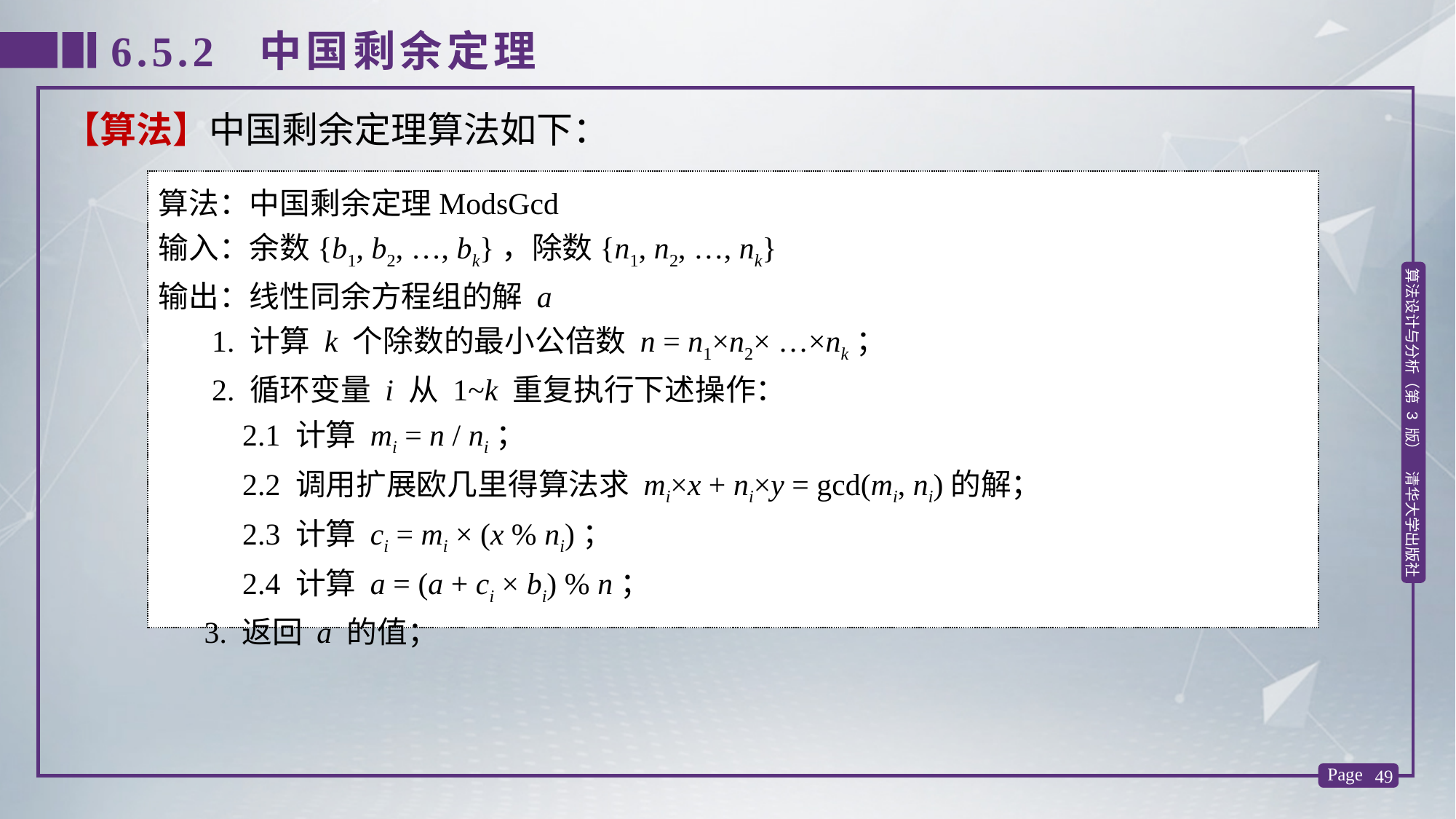

6.5.2  中国剩余定理
【算法】中国剩余定理算法如下：
算法：中国剩余定理ModsGcd
输入：余数{b1, b2, …, bk}，除数{n1, n2, …, nk}
输出：线性同余方程组的解 a
       1. 计算 k 个除数的最小公倍数 n = n1×n2× …×nk；
       2. 循环变量 i 从 1~k 重复执行下述操作：
           2.1 计算 mi = n / ni；
           2.2 调用扩展欧几里得算法求 mi×x + ni×y = gcd(mi, ni)的解；
           2.3 计算 ci = mi × (x % ni)；
           2.4 计算 a = (a + ci × bi) % n；
      3. 返回 a 的值；